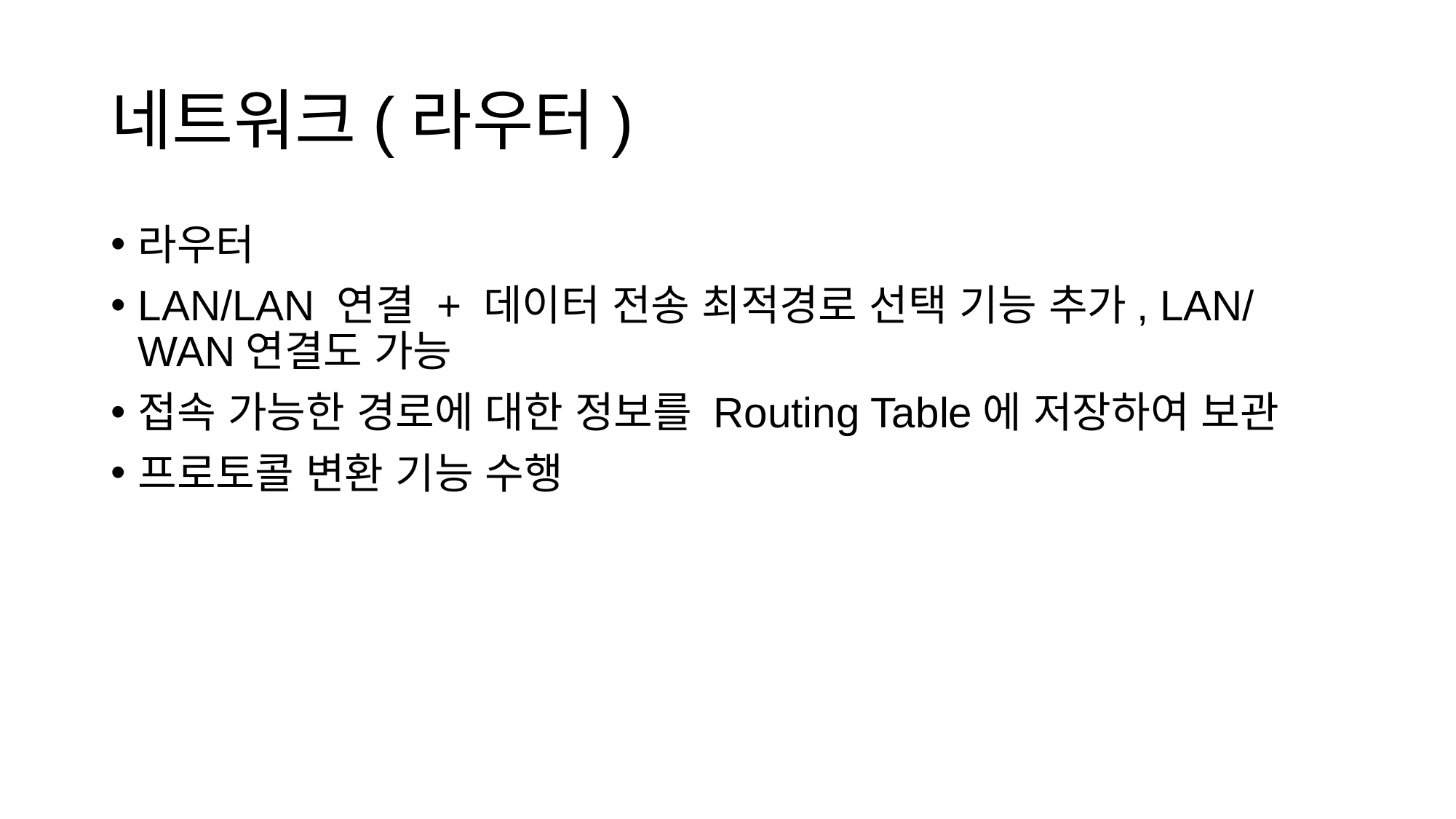

# 네트워크(라우터)
라우터
LAN/LAN 연결 + 데이터 전송 최적경로 선택 기능 추가, LAN/WAN연결도 가능
접속 가능한 경로에 대한 정보를 Routing Table에 저장하여 보관
프로토콜 변환 기능 수행